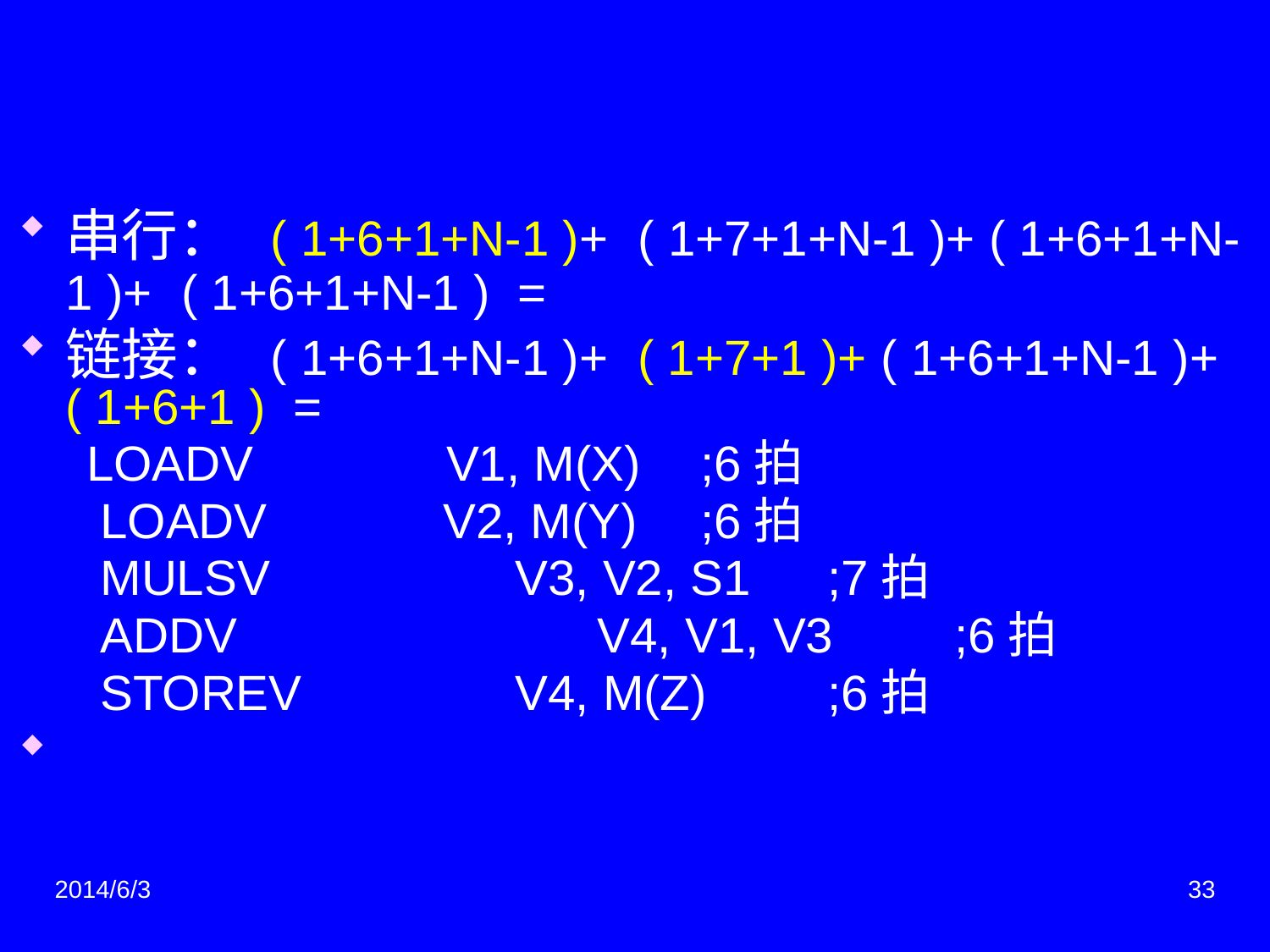

串行：  ( 1+6+1+N-1 )+  ( 1+7+1+N-1 )+ ( 1+6+1+N-1 )+  ( 1+6+1+N-1 )  =
链接：  ( 1+6+1+N-1 )+  ( 1+7+1 )+ ( 1+6+1+N-1 )+  ( 1+6+1 )  =
     LOADV		V1, M(X)	;6拍
      LOADV	         V2, M(Y)	;6拍
      MULSV		     V3, V2, S1	;7拍
      ADDV		           V4, V1, V3	;6拍
      STOREV		     V4, M(Z) 	;6拍

2014/6/3
33